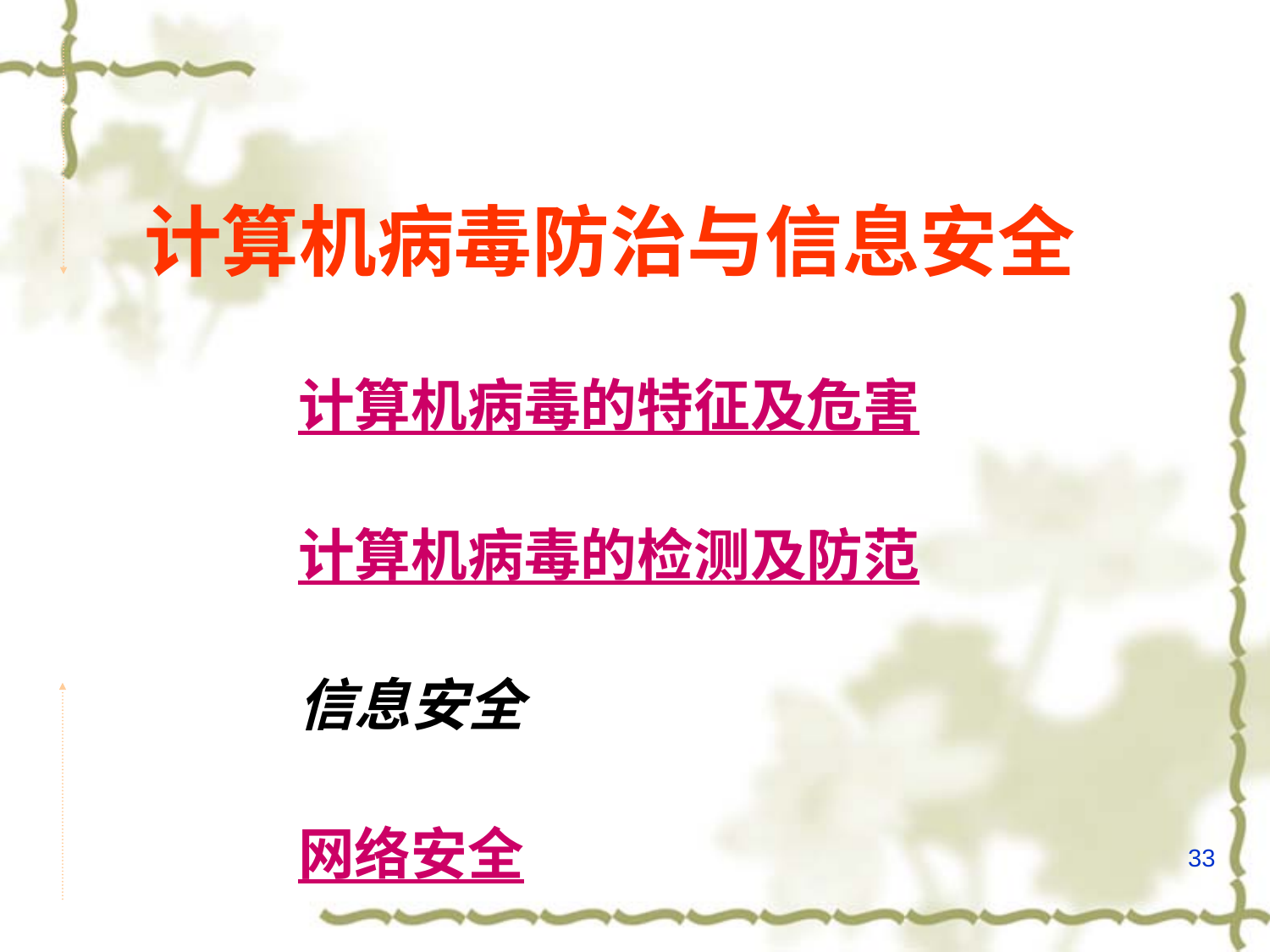

# 计算机病毒防治与信息安全
计算机病毒的特征及危害
计算机病毒的检测及防范
信息安全
网络安全
33